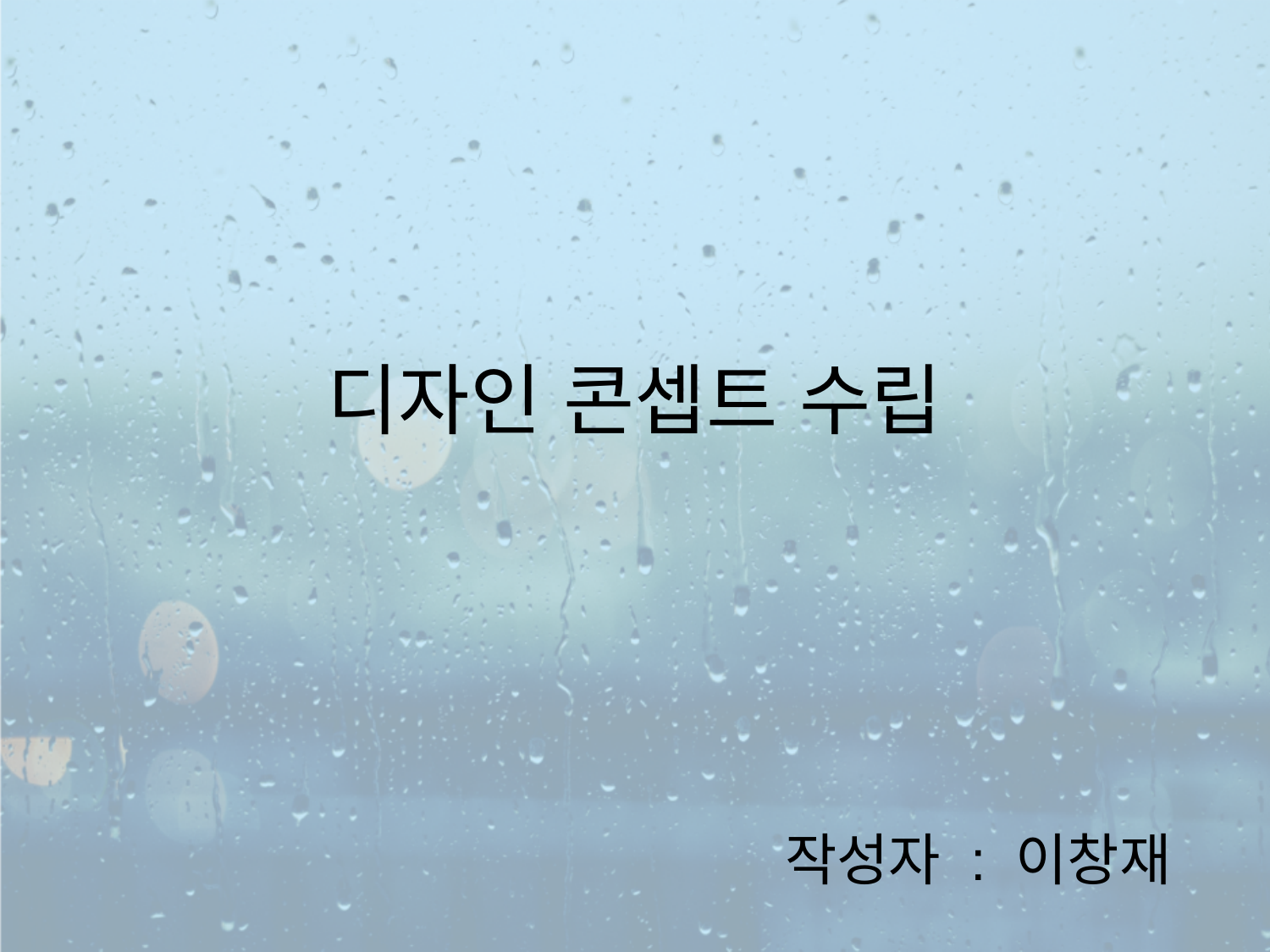

# 디자인 콘셉트 수립
작성자 : 이창재